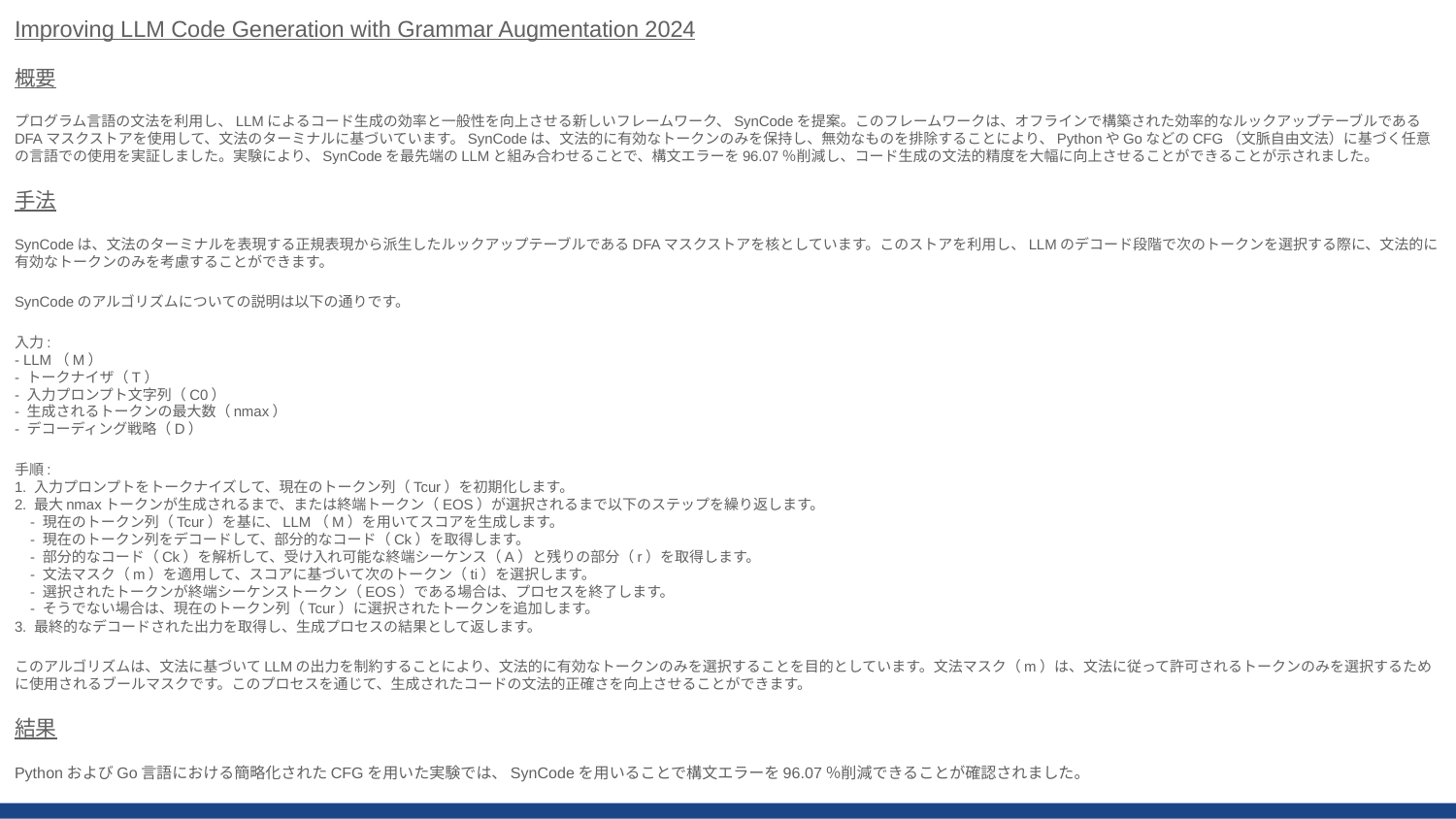

Improving LLM Code Generation with Grammar Augmentation 2024
概要
プログラム言語の文法を利用し、LLMによるコード生成の効率と一般性を向上させる新しいフレームワーク、SynCodeを提案。このフレームワークは、オフラインで構築された効率的なルックアップテーブルであるDFAマスクストアを使用して、文法のターミナルに基づいています。SynCodeは、文法的に有効なトークンのみを保持し、無効なものを排除することにより、PythonやGoなどのCFG（文脈自由文法）に基づく任意の言語での使用を実証しました。実験により、SynCodeを最先端のLLMと組み合わせることで、構文エラーを96.07％削減し、コード生成の文法的精度を大幅に向上させることができることが示されました。
手法
SynCodeは、文法のターミナルを表現する正規表現から派生したルックアップテーブルであるDFAマスクストアを核としています。このストアを利用し、LLMのデコード段階で次のトークンを選択する際に、文法的に有効なトークンのみを考慮することができます。
SynCodeのアルゴリズムについての説明は以下の通りです。
入力:
- LLM（M）
- トークナイザ（T）
- 入力プロンプト文字列（C0）
- 生成されるトークンの最大数（nmax）
- デコーディング戦略（D）
手順:
1. 入力プロンプトをトークナイズして、現在のトークン列（Tcur）を初期化します。
2. 最大nmaxトークンが生成されるまで、または終端トークン（EOS）が選択されるまで以下のステップを繰り返します。
    - 現在のトークン列（Tcur）を基に、LLM（M）を用いてスコアを生成します。
    - 現在のトークン列をデコードして、部分的なコード（Ck）を取得します。
    - 部分的なコード（Ck）を解析して、受け入れ可能な終端シーケンス（A）と残りの部分（r）を取得します。
    - 文法マスク（m）を適用して、スコアに基づいて次のトークン（ti）を選択します。
    - 選択されたトークンが終端シーケンストークン（EOS）である場合は、プロセスを終了します。
    - そうでない場合は、現在のトークン列（Tcur）に選択されたトークンを追加します。
3. 最終的なデコードされた出力を取得し、生成プロセスの結果として返します。
このアルゴリズムは、文法に基づいてLLMの出力を制約することにより、文法的に有効なトークンのみを選択することを目的としています。文法マスク（m）は、文法に従って許可されるトークンのみを選択するために使用されるブールマスクです。このプロセスを通じて、生成されたコードの文法的正確さを向上させることができます。
結果
PythonおよびGo言語における簡略化されたCFGを用いた実験では、SynCodeを用いることで構文エラーを96.07％削減できることが確認されました。